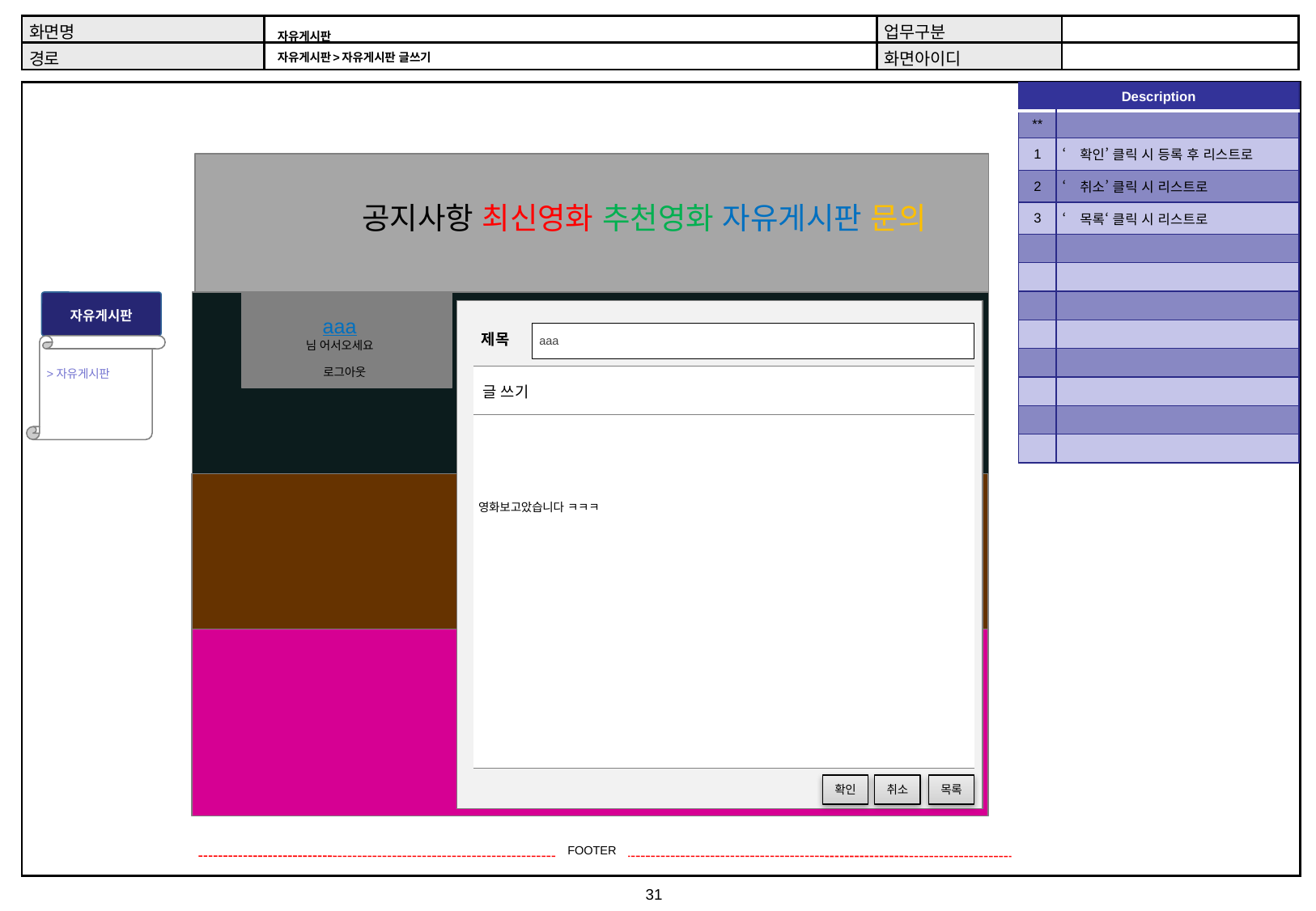

# 자유게시판 자유게시판>자유게시판 글쓰기
| Description |  |
| --- | --- |
| \*\* |  |
| 1 | ‘확인’ 클릭 시 등록 후 리스트로 |
| 2 | ‘취소’ 클릭 시 리스트로 |
| 3 | ‘목록‘ 클릭 시 리스트로 |
|  |  |
|  |  |
|  |  |
|  |  |
|  |  |
|  |  |
|  |  |
|  |  |

공지사항 최신영화 추천영화 자유게시판 문의

자유게시판

aaa
님 어서오세요
aaa
제목

>자유게시판
로그아웃
|  |
| --- |
| 영화보고았습니다 ㅋㅋㅋ |
글 쓰기

확인
취소
목록